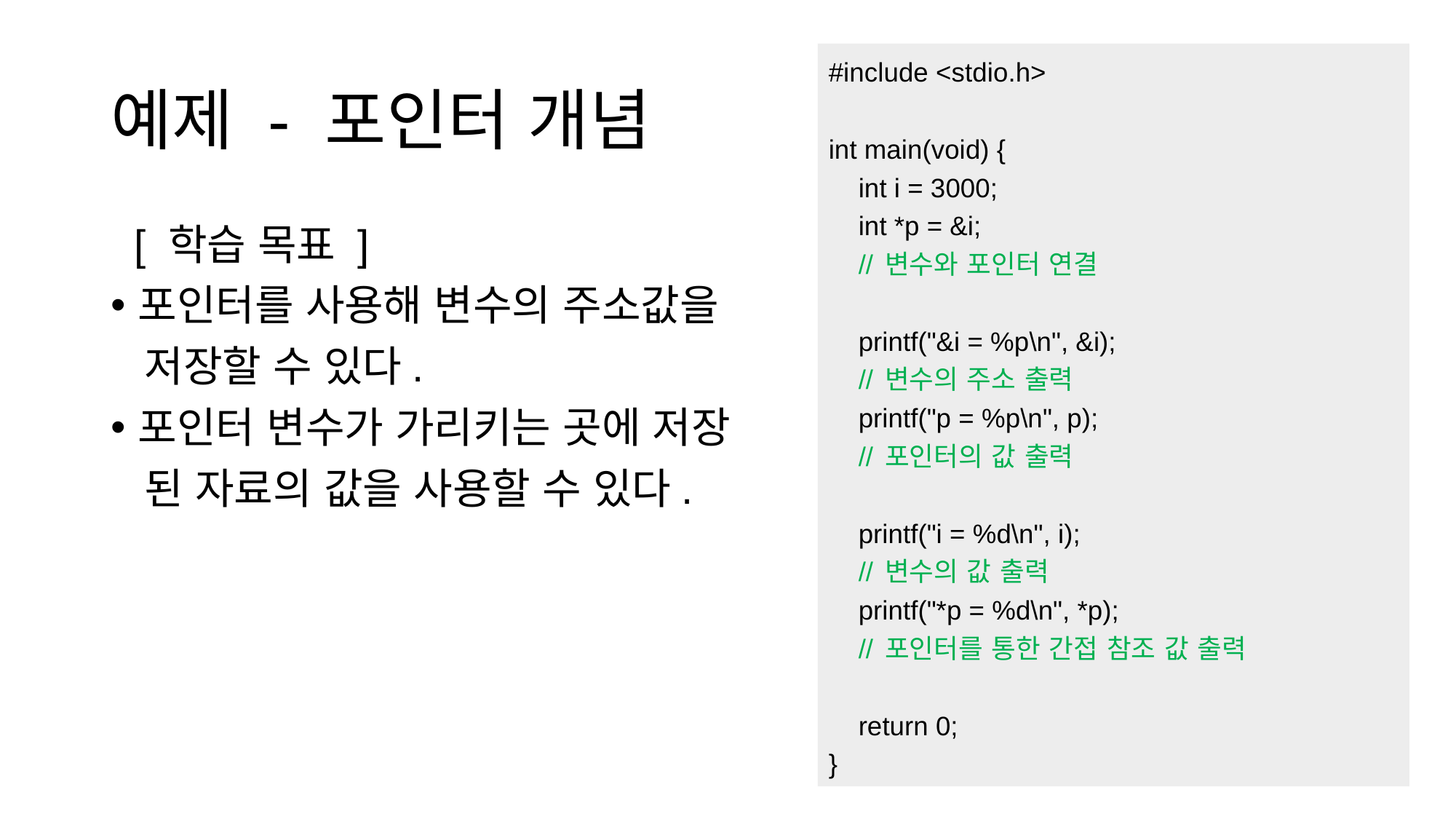

예제 - 포인터 개념
#include <stdio.h>

int main(void) {
    int i = 3000;
    int *p = &i;
    // 변수와 포인터 연결

    printf("&i = %p\n", &i);
    // 변수의 주소 출력
    printf("p = %p\n", p);
    // 포인터의 값 출력

    printf("i = %d\n", i);
    // 변수의 값 출력
    printf("*p = %d\n", *p);
    // 포인터를 통한 간접 참조 값 출력

    return 0;
}
  [ 학습 목표 ]
포인터를 사용해 변수의 주소값을
  저장할 수 있다.
포인터 변수가 가리키는 곳에 저장
  된 자료의 값을 사용할 수 있다.